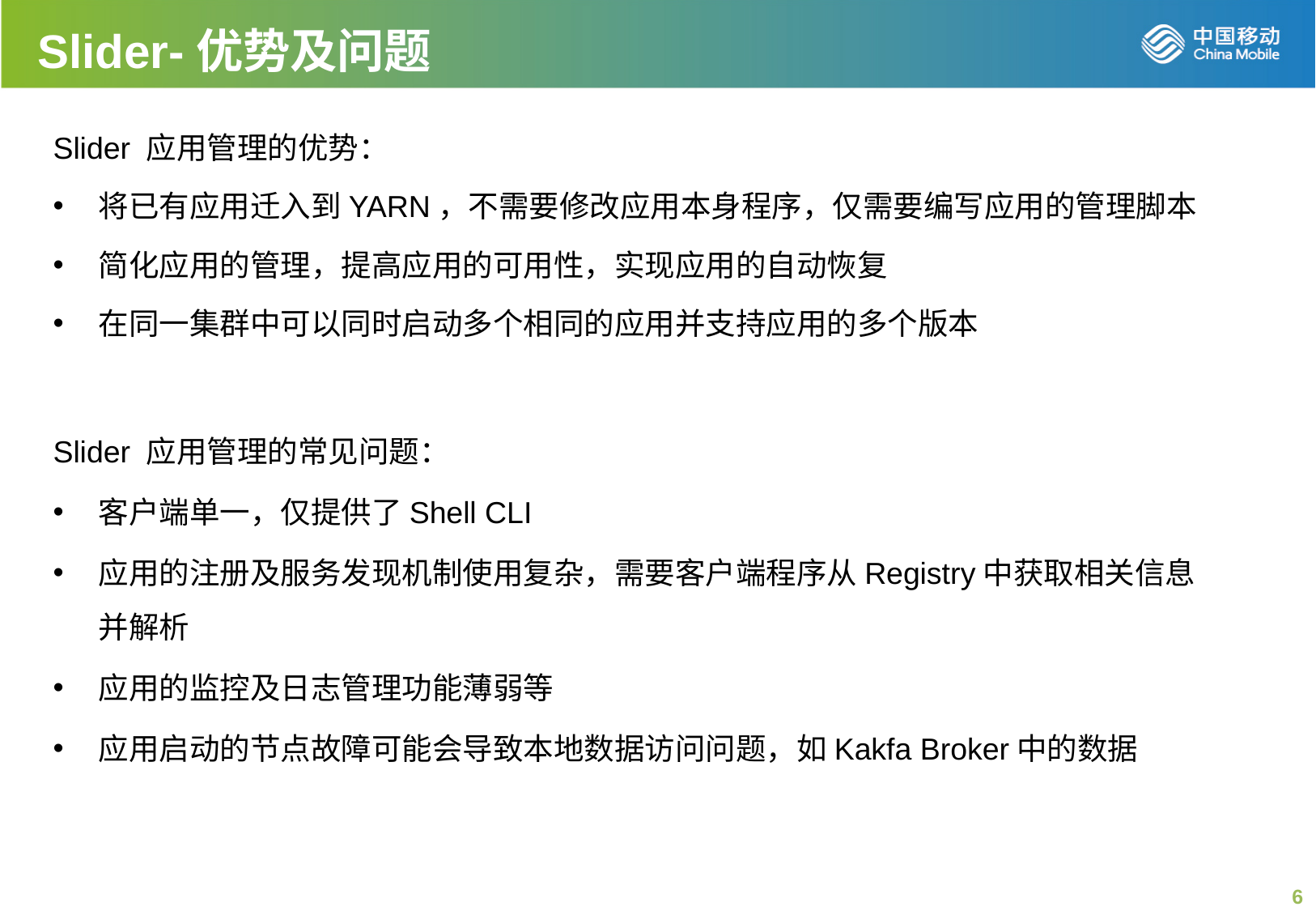

# Slider-优势及问题
Slider 应用管理的优势：
将已有应用迁入到YARN，不需要修改应用本身程序，仅需要编写应用的管理脚本
简化应用的管理，提高应用的可用性，实现应用的自动恢复
在同一集群中可以同时启动多个相同的应用并支持应用的多个版本
Slider 应用管理的常见问题：
客户端单一，仅提供了Shell CLI
应用的注册及服务发现机制使用复杂，需要客户端程序从Registry中获取相关信息并解析
应用的监控及日志管理功能薄弱等
应用启动的节点故障可能会导致本地数据访问问题，如Kakfa Broker中的数据